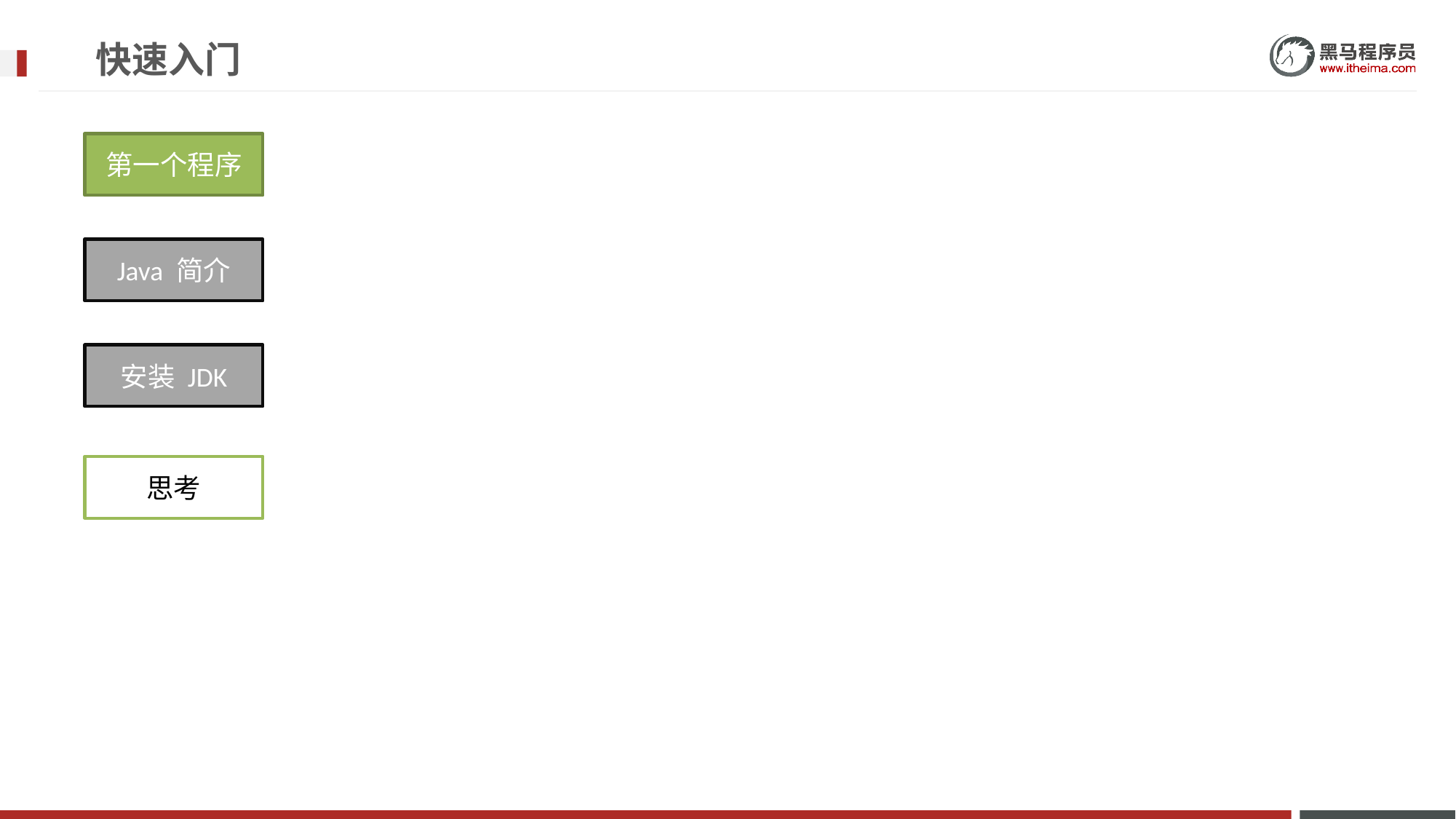

# 快速入门
第一个程序
Java 简介
安装 JDK
思考